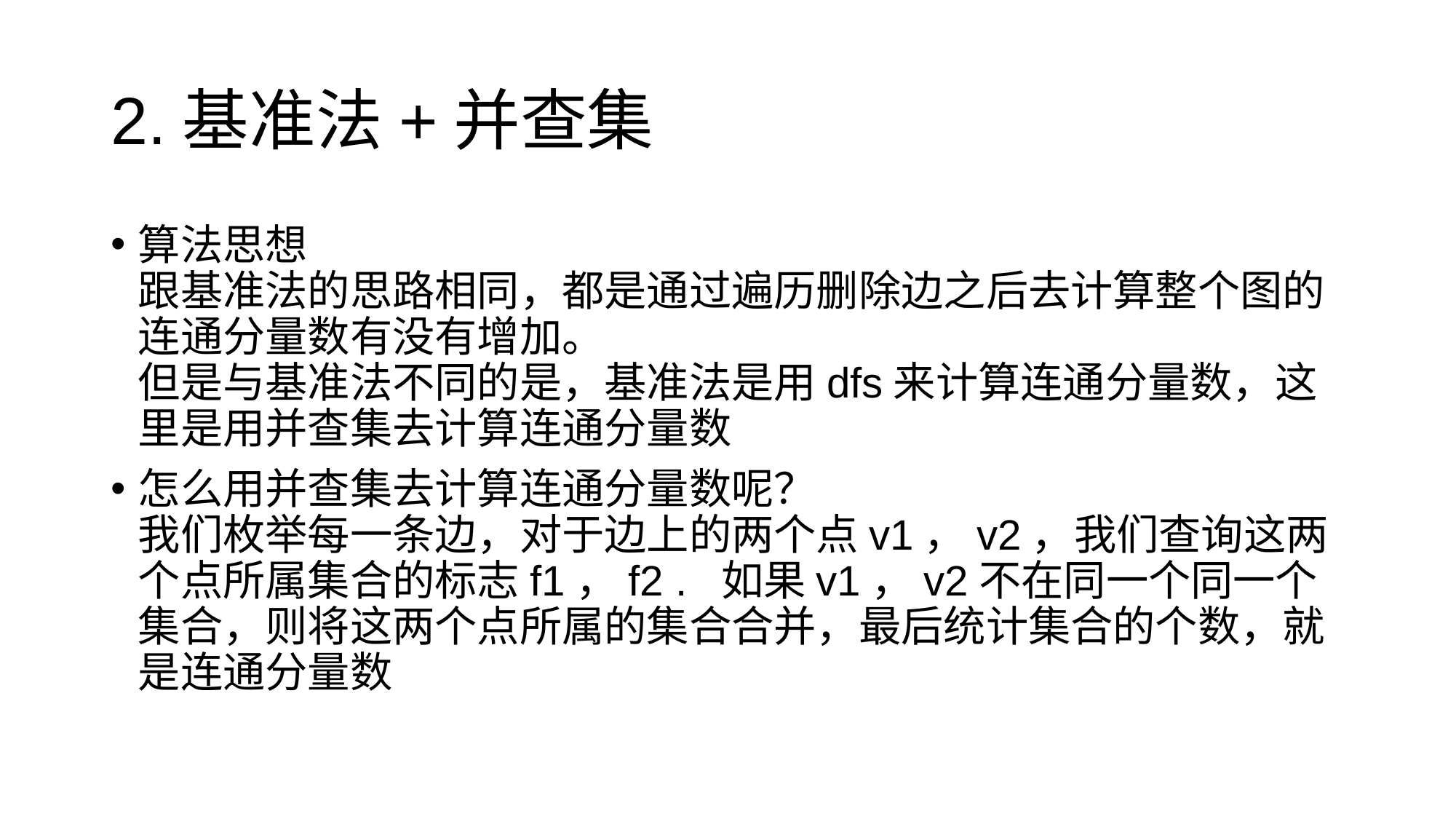

# 2.基准法+并查集
算法思想
跟基准法的思路相同，都是通过遍历删除边之后去计算整个图的连通分量数有没有增加。
但是与基准法不同的是，基准法是用dfs来计算连通分量数，这里是用并查集去计算连通分量数
怎么用并查集去计算连通分量数呢？
我们枚举每一条边，对于边上的两个点v1，v2，我们查询这两个点所属集合的标志f1，f2 .  如果v1，v2不在同一个同一个集合，则将这两个点所属的集合合并，最后统计集合的个数，就是连通分量数